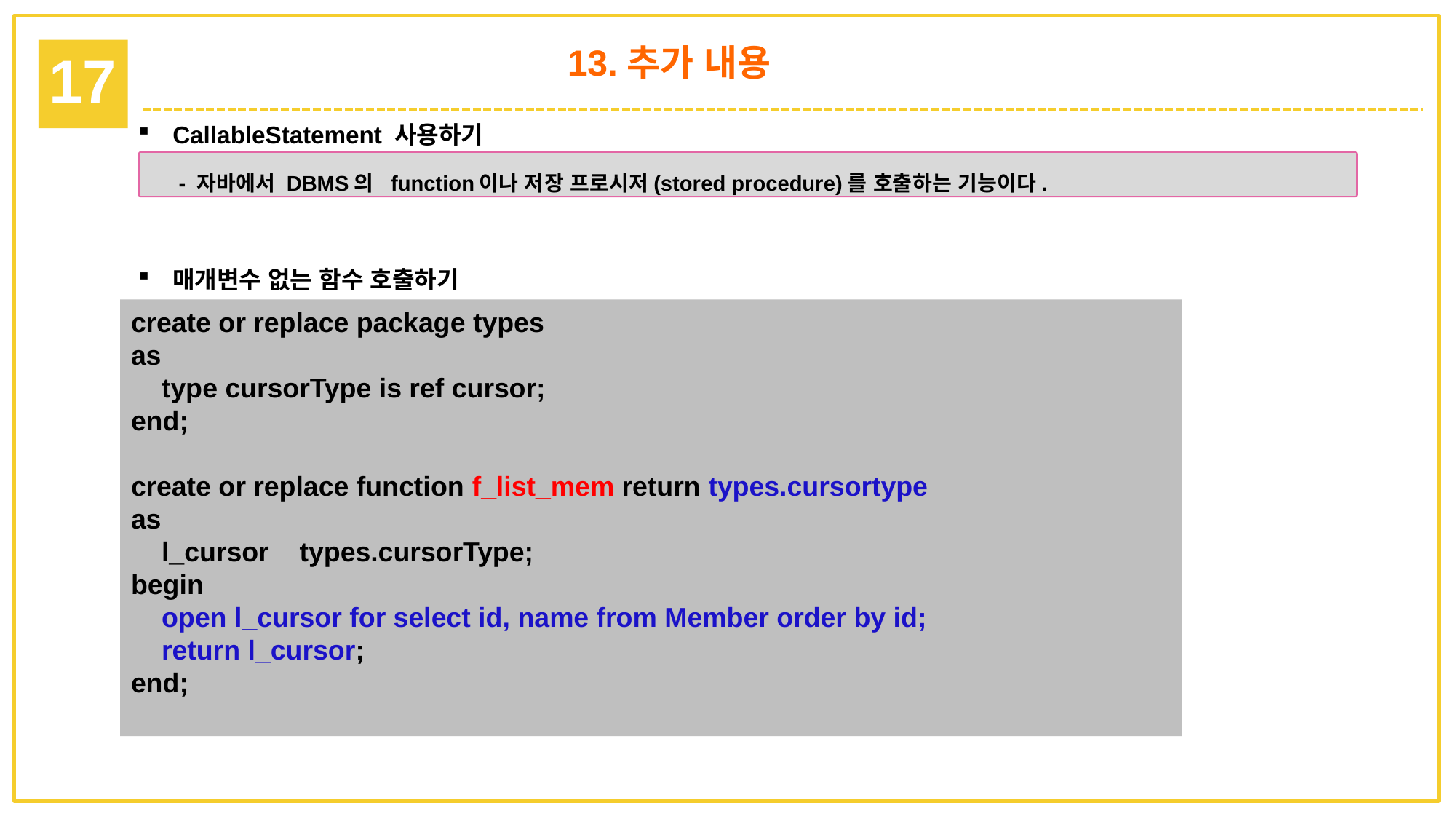

13.추가 내용
17

CallableStatement 사용하기

  - 자바에서 DBMS의  function이나 저장 프로시저(stored procedure)를 호출하는 기능이다.
매개변수 없는 함수 호출하기
create or replace package types
as
    type cursorType is ref cursor;
end;

create or replace function f_list_mem return types.cursortype
as
    l_cursor    types.cursorType;
begin
    open l_cursor for select id, name from Member order by id;
    return l_cursor;
end;